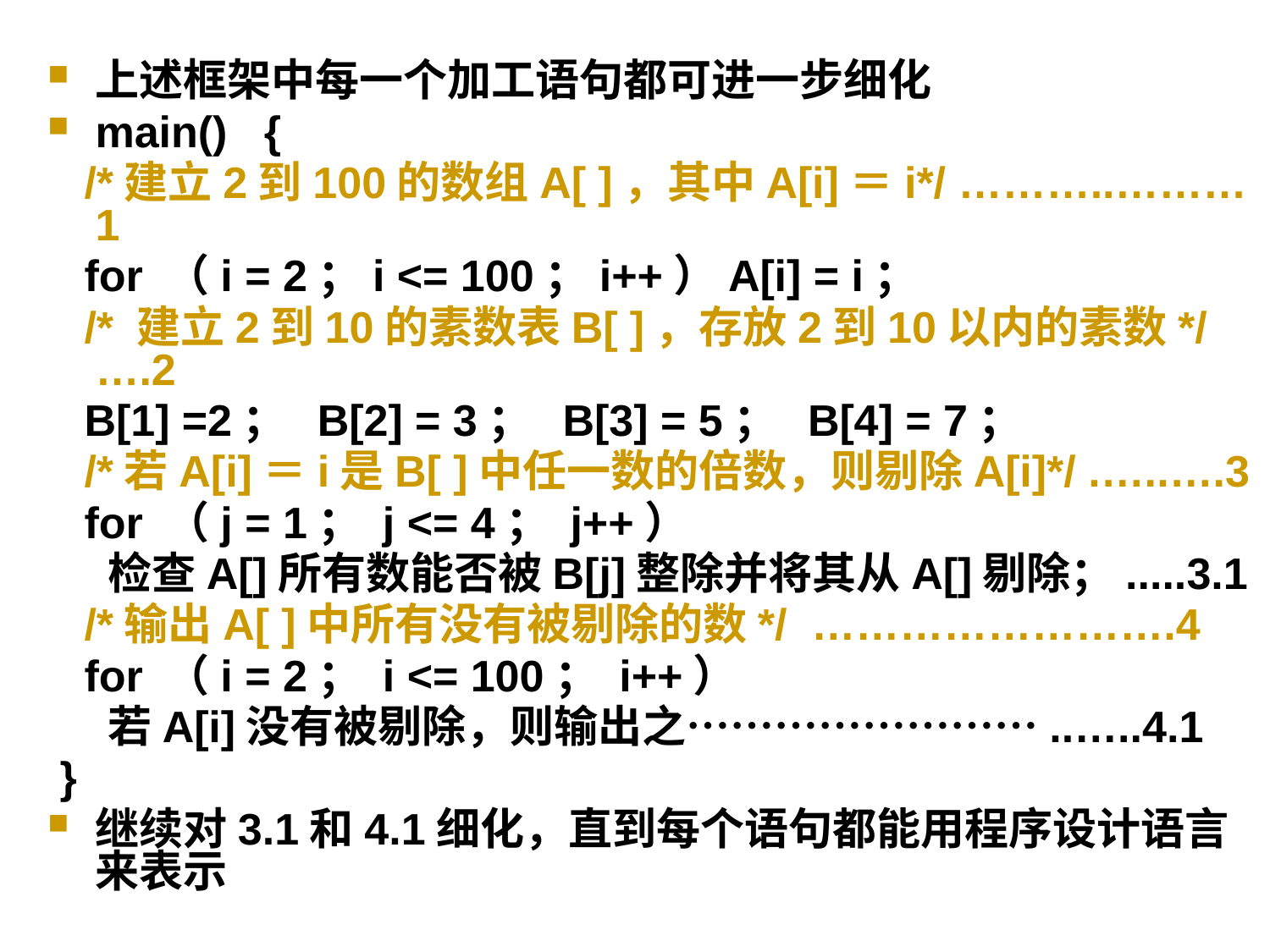

上述框架中每一个加工语句都可进一步细化
main()   {
   /*建立2到100的数组A[ ]，其中A[i]＝i*/ ………..………1
   for （i = 2；i <= 100；i++）A[i] = i；
   /* 建立2到10的素数表B[ ]，存放2到10以内的素数*/ ….2
   B[1] =2；  B[2] = 3；  B[3] = 5；  B[4] = 7；
   /*若A[i]＝i是B[ ]中任一数的倍数，则剔除A[i]*/ .…..….3
   for （j = 1； j <= 4； j++）
     检查A[]所有数能否被B[j]整除并将其从A[]剔除；.....3.1
   /*输出A[ ]中所有没有被剔除的数*/  …………………….4
   for （i = 2； i <= 100； i++）
     若A[i]没有被剔除，则输出之……………………..…..4.1
 }
继续对3.1和4.1细化，直到每个语句都能用程序设计语言来表示